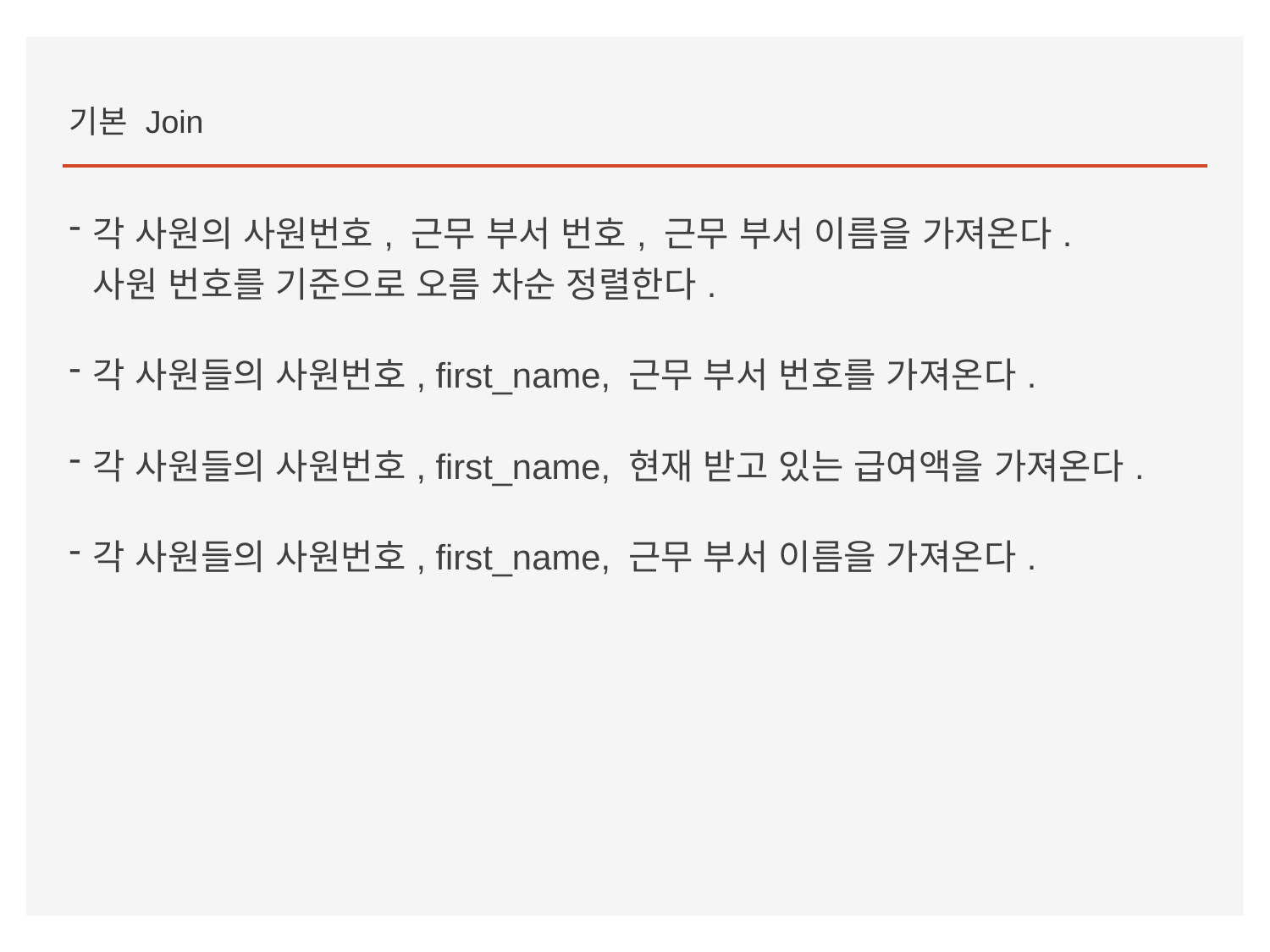

기본 Join
각 사원의 사원번호, 근무 부서 번호, 근무 부서 이름을 가져온다.
사원 번호를 기준으로 오름 차순 정렬한다.
각 사원들의 사원번호, first_name, 근무 부서 번호를 가져온다.
각 사원들의 사원번호, first_name, 현재 받고 있는 급여액을 가져온다.
각 사원들의 사원번호, first_name, 근무 부서 이름을 가져온다.